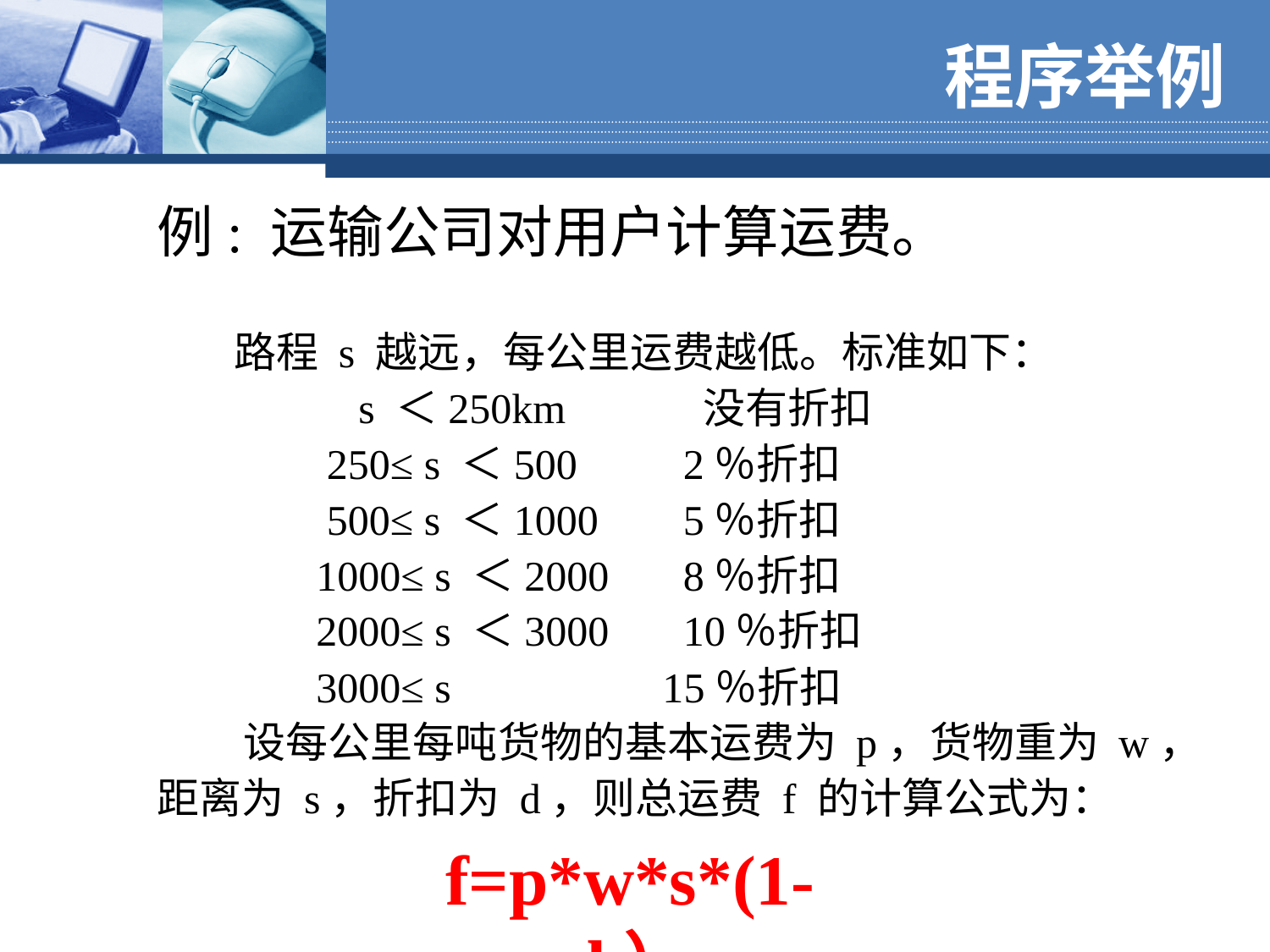

程序举例
例: 运输公司对用户计算运费。

       路程 s 越远，每公里运费越低。标准如下：
                   s ＜250km            没有折扣
                250≤ s ＜500          2％折扣
                500≤ s ＜1000        5％折扣
               1000≤ s ＜2000       8％折扣
               2000≤ s ＜3000       10％折扣
               3000≤ s                    15％折扣
        设每公里每吨货物的基本运费为 p，货物重为 w，
距离为 s，折扣为 d，则总运费 f 的计算公式为：
f=p*w*s*(1-d）